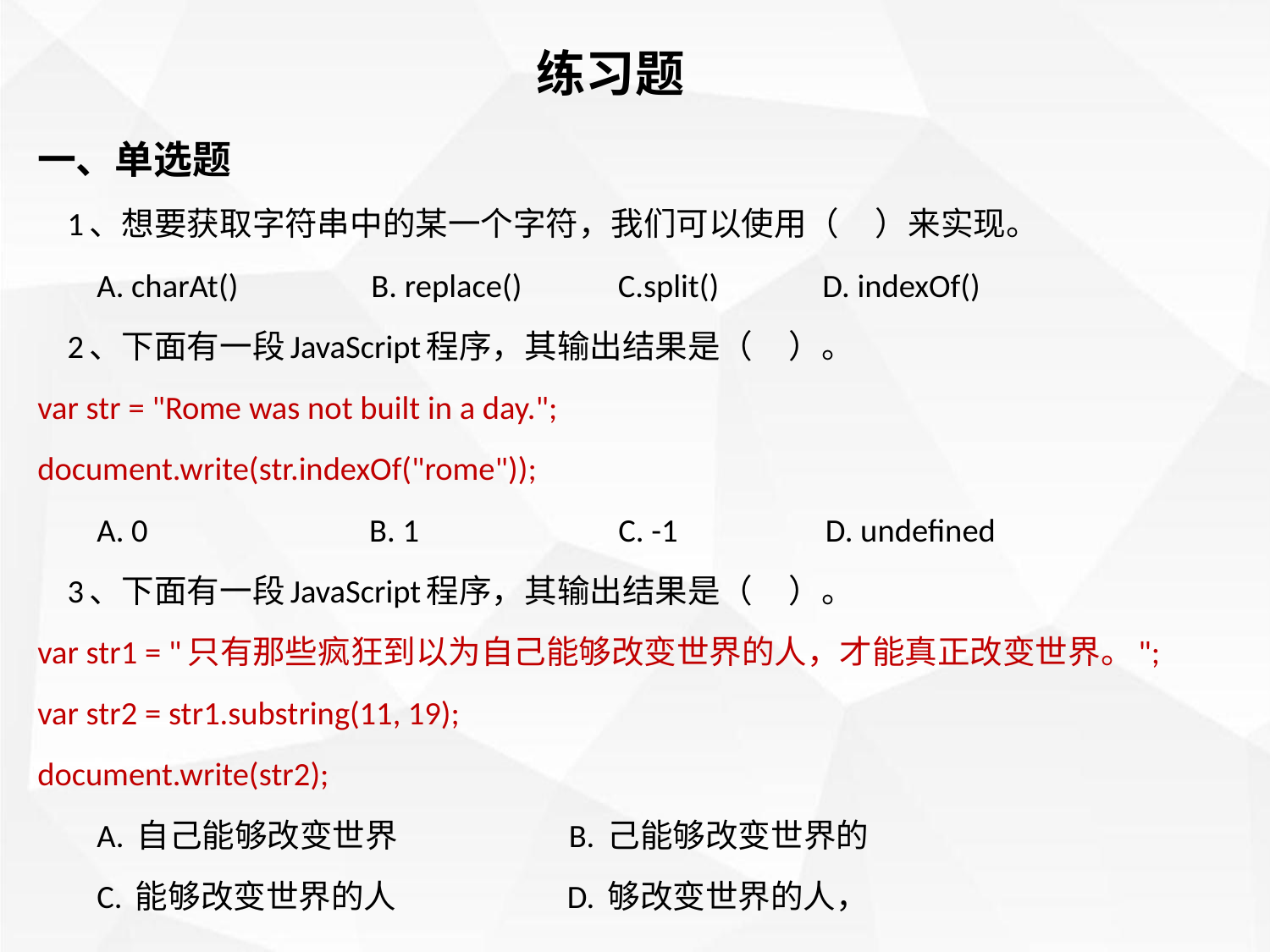

练习题
一、单选题
    1、想要获取字符串中的某一个字符，我们可以使用（     ）来实现。
        A. charAt()                  B. replace()             C.split()              D. indexOf()
    2、下面有一段JavaScript程序，其输出结果是（     ）。
var str = "Rome was not built in a day.";
document.write(str.indexOf("rome"));
        A. 0                              B. 1                           C. -1                    D. undefined
    3、下面有一段JavaScript程序，其输出结果是（     ）。
var str1 = "只有那些疯狂到以为自己能够改变世界的人，才能真正改变世界。";
var str2 = str1.substring(11, 19);
document.write(str2);
        A. 自己能够改变世界                       B. 己能够改变世界的
        C. 能够改变世界的人                       D. 够改变世界的人，